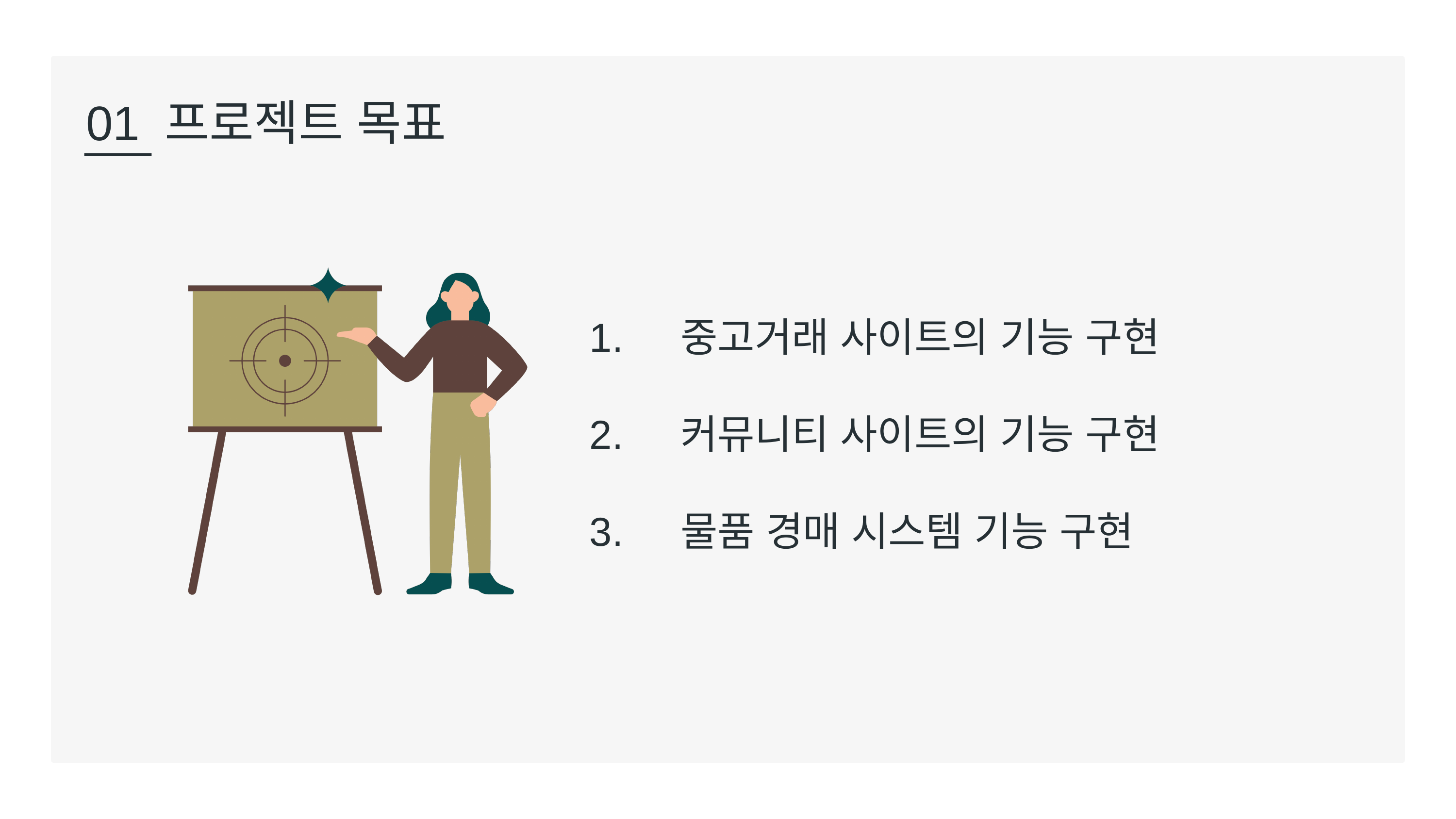

01 프로젝트 목표

중고거래 사이트의 기능 구현

커뮤니티 사이트의 기능 구현

물품 경매 시스템 기능 구현